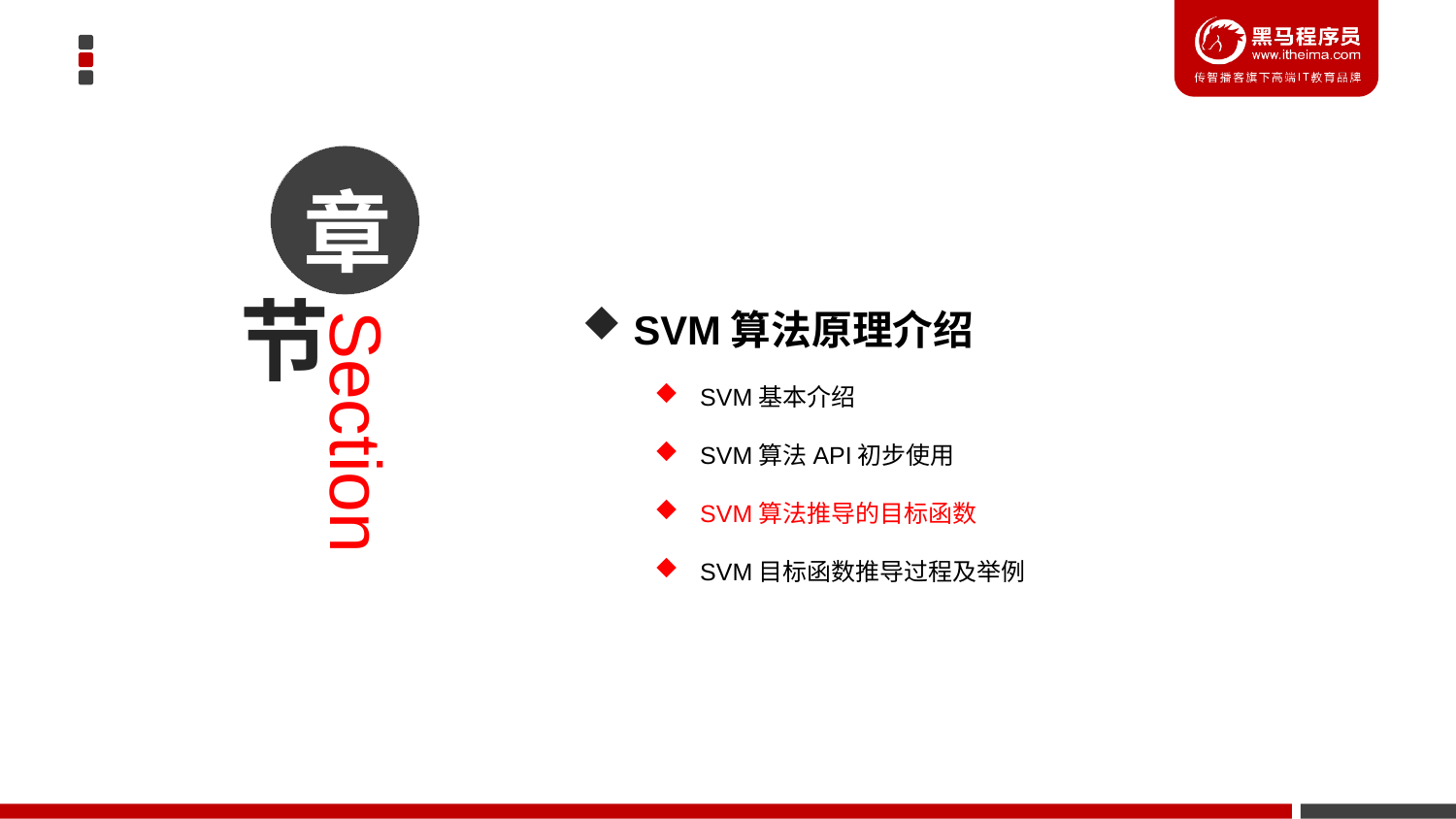

章
 SVM算法原理介绍
SVM基本介绍
SVM算法API初步使用
SVM算法推导的目标函数
SVM目标函数推导过程及举例
节
Section